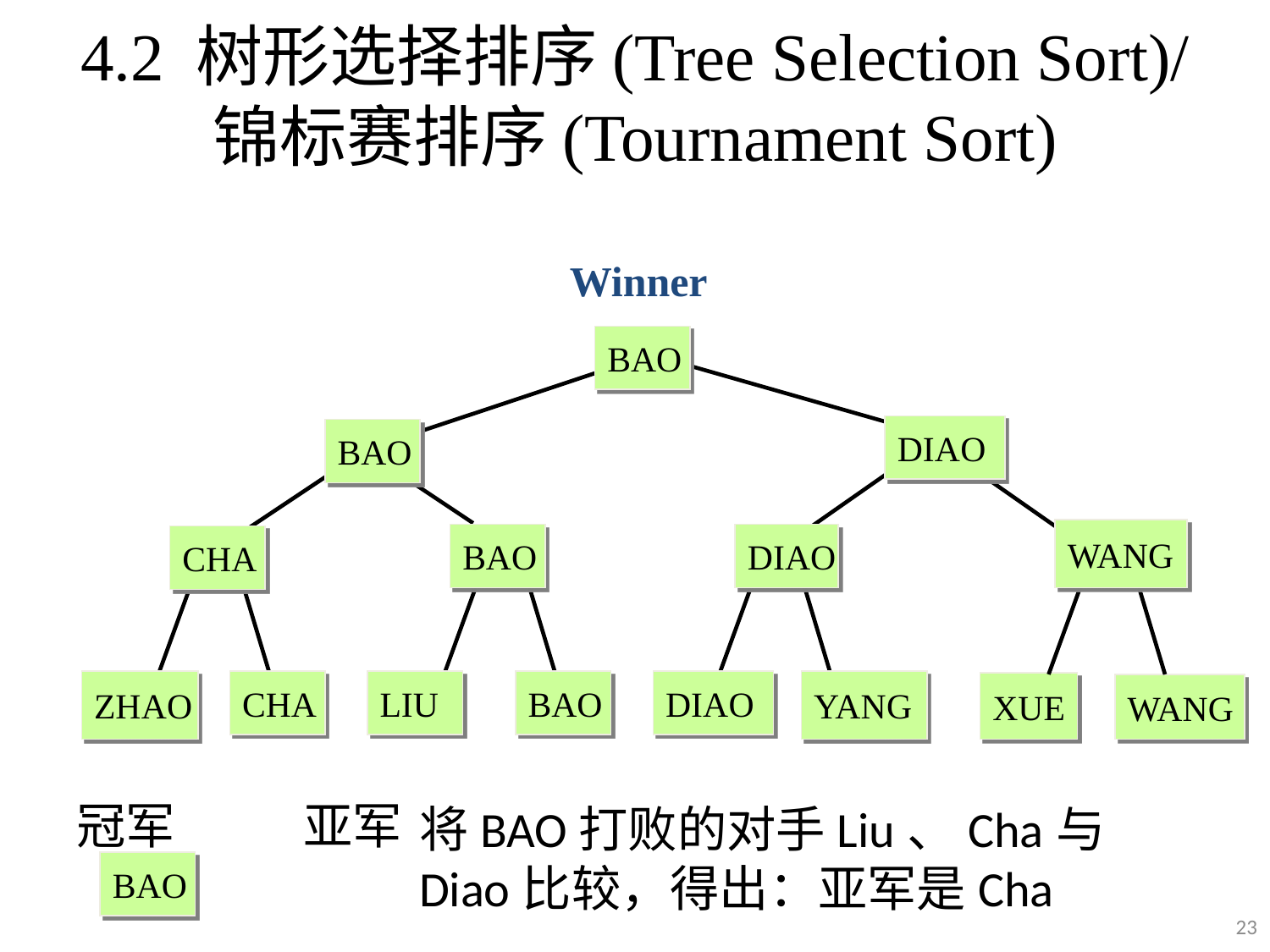

# 4.2 树形选择排序(Tree Selection Sort)/ 锦标赛排序(Tournament Sort)
Winner
BAO

DIAO
BAO

WANG
BAO
DIAO
CHA

ZHAO
CHA
LIU
BAO
DIAO
YANG
XUE
WANG
冠军
亚军
将BAO打败的对手Liu、Cha与Diao比较，得出：亚军是Cha
BAO
23